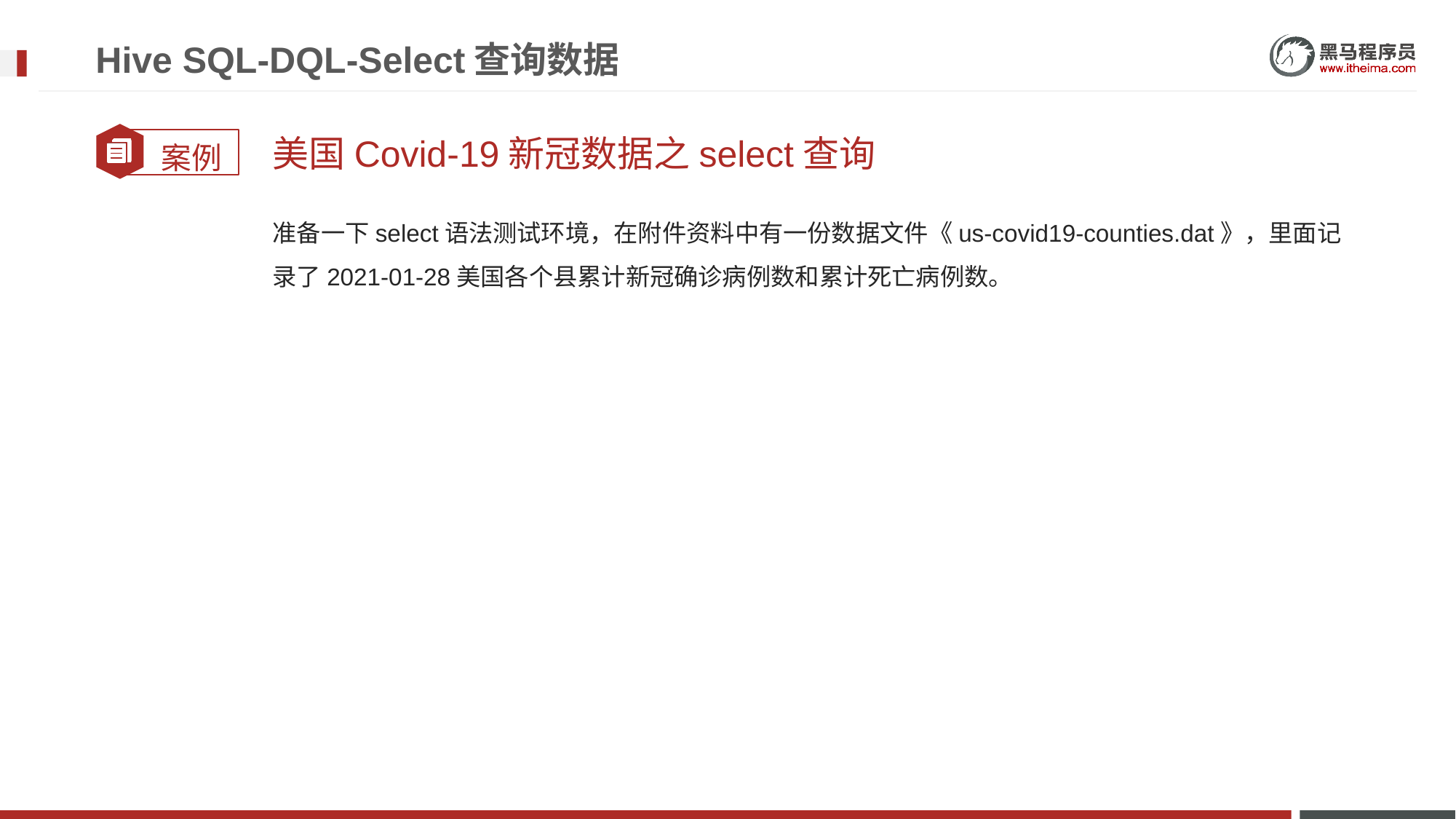

# Hive SQL-DQL-Select查询数据
美国Covid-19新冠数据之select查询
准备一下select语法测试环境，在附件资料中有一份数据文件《us-covid19-counties.dat》，里面记录了2021-01-28美国各个县累计新冠确诊病例数和累计死亡病例数。